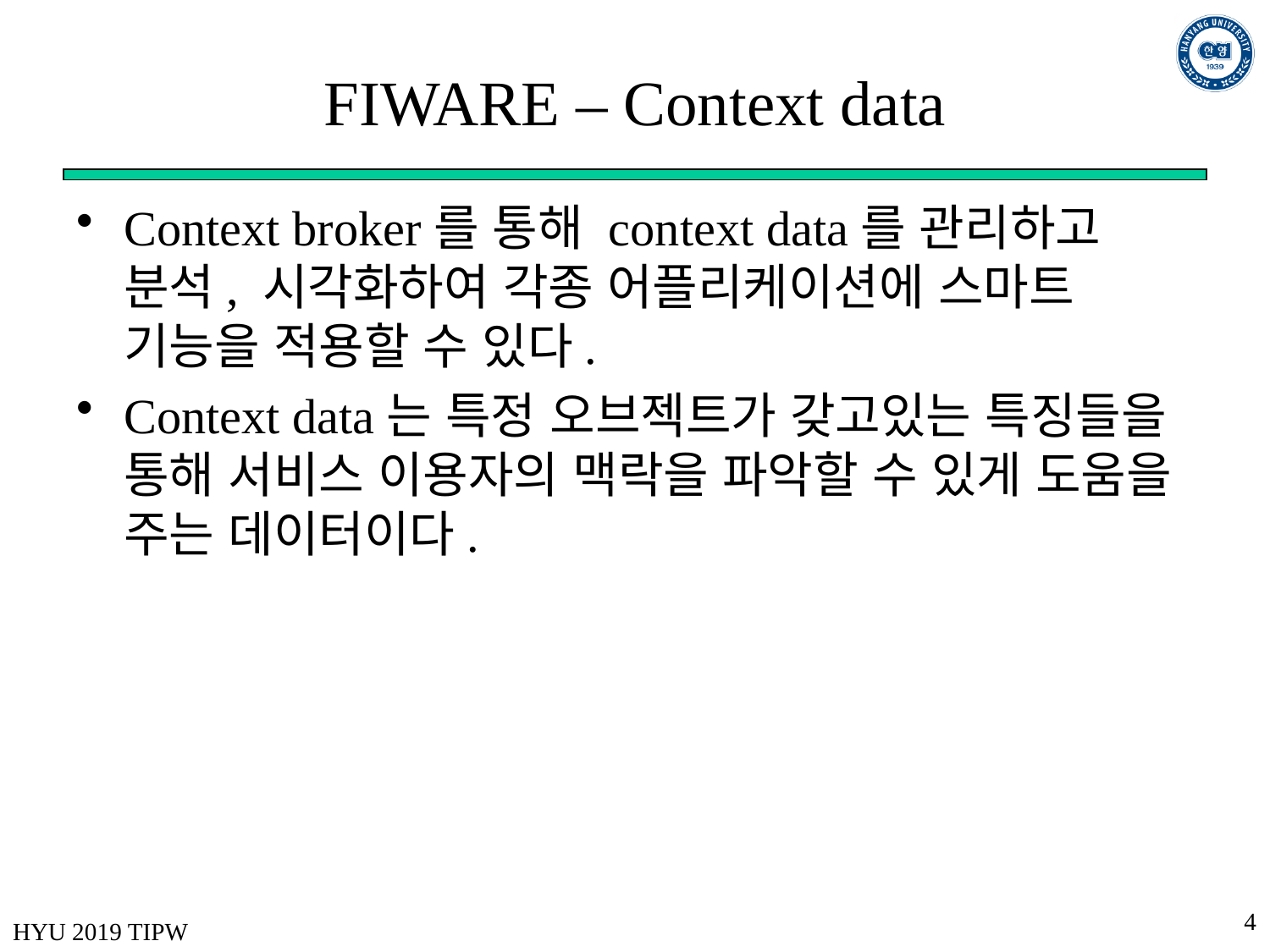

# FIWARE – Context data
Context broker를 통해 context data를 관리하고 분석, 시각화하여 각종 어플리케이션에 스마트 기능을 적용할 수 있다.
Context data는 특정 오브젝트가 갖고있는 특징들을 통해 서비스 이용자의 맥락을 파악할 수 있게 도움을 주는 데이터이다.

4
HYU 2019 TIPW